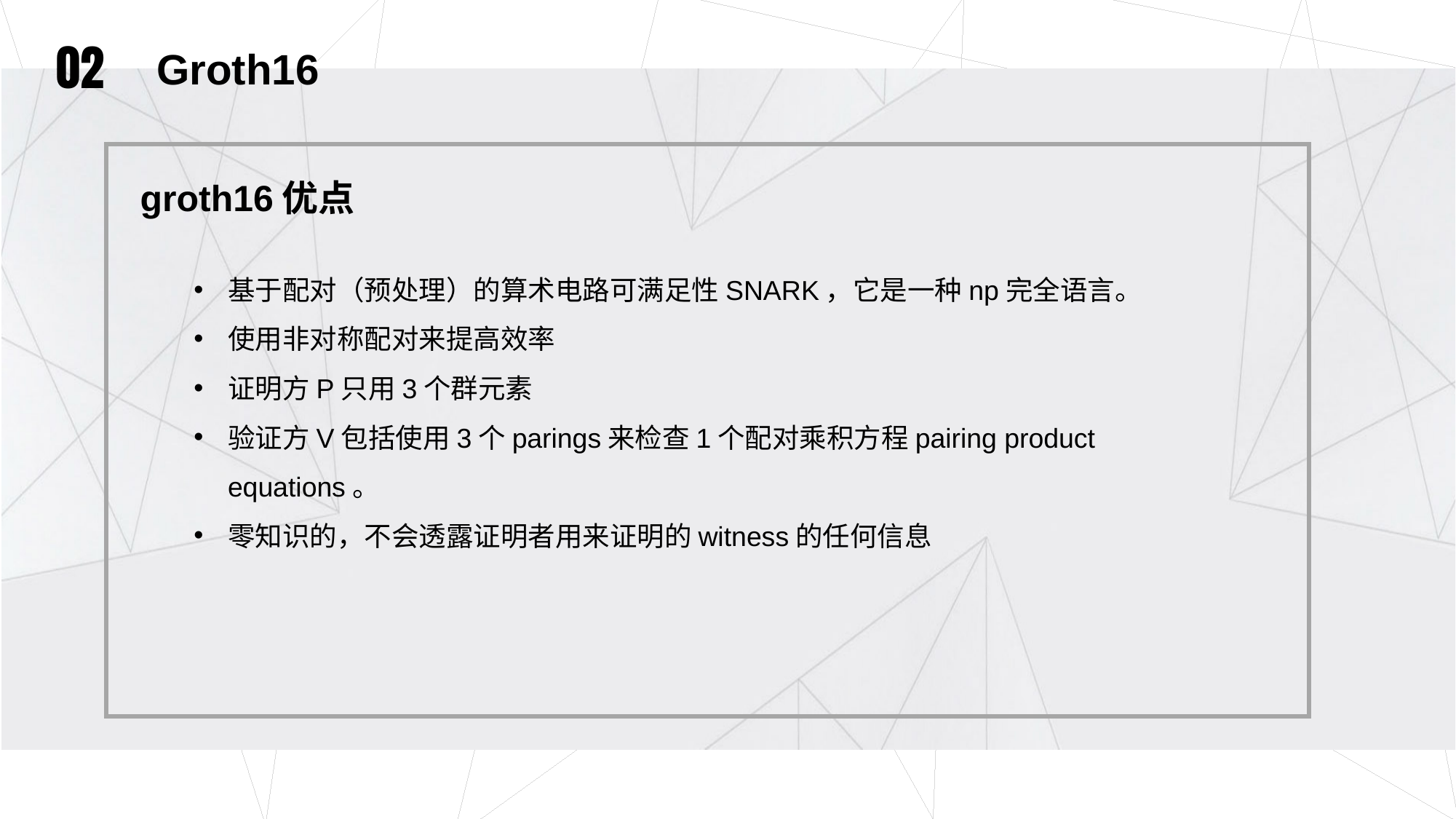

02
Groth16

groth16优点
基于配对（预处理）的算术电路可满足性SNARK，它是一种np完全语言。
使用非对称配对来提高效率
证明方P只用3个群元素
验证方V包括使用3个parings来检查1个配对乘积方程pairing product equations。
零知识的，不会透露证明者用来证明的witness的任何信息